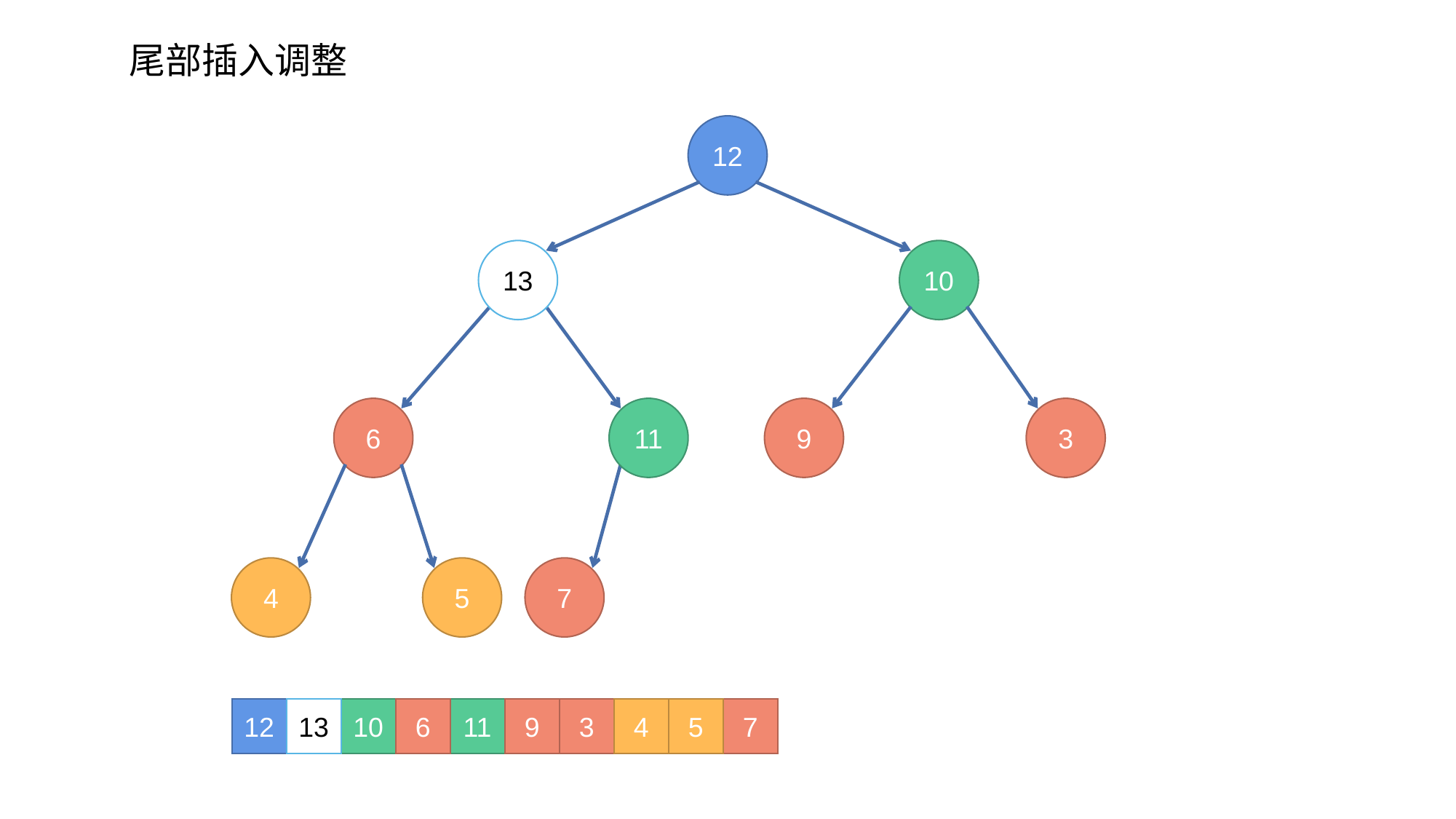

尾部插入调整
12
13
10
6
11
9
3
4
5
7
12
13
10
6
11
9
3
4
5
7